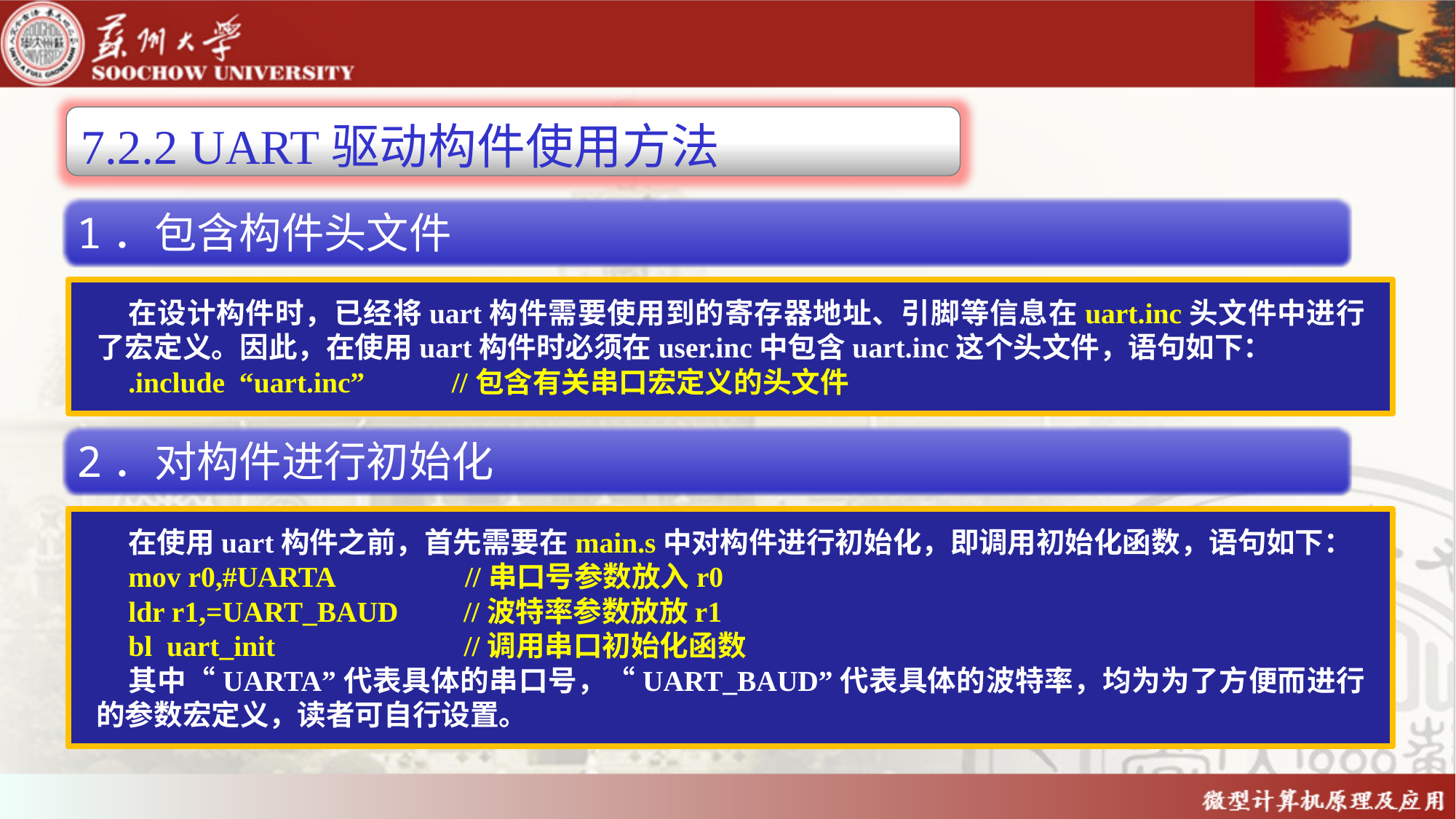

7.2.2 UART驱动构件使用方法
1．包含构件头文件
在设计构件时，已经将uart构件需要使用到的寄存器地址、引脚等信息在uart.inc头文件中进行了宏定义。因此，在使用uart构件时必须在user.inc中包含uart.inc这个头文件，语句如下：
.include  “uart.inc”            //包含有关串口宏定义的头文件
2．对构件进行初始化
在使用uart构件之前，首先需要在main.s中对构件进行初始化，即调用初始化函数，语句如下：
mov r0,#UARTA                  //串口号参数放入r0
ldr r1,=UART_BAUD         //波特率参数放放r1
bl  uart_init                          //调用串口初始化函数
其中“UARTA”代表具体的串口号，“UART_BAUD”代表具体的波特率，均为为了方便而进行的参数宏定义，读者可自行设置。